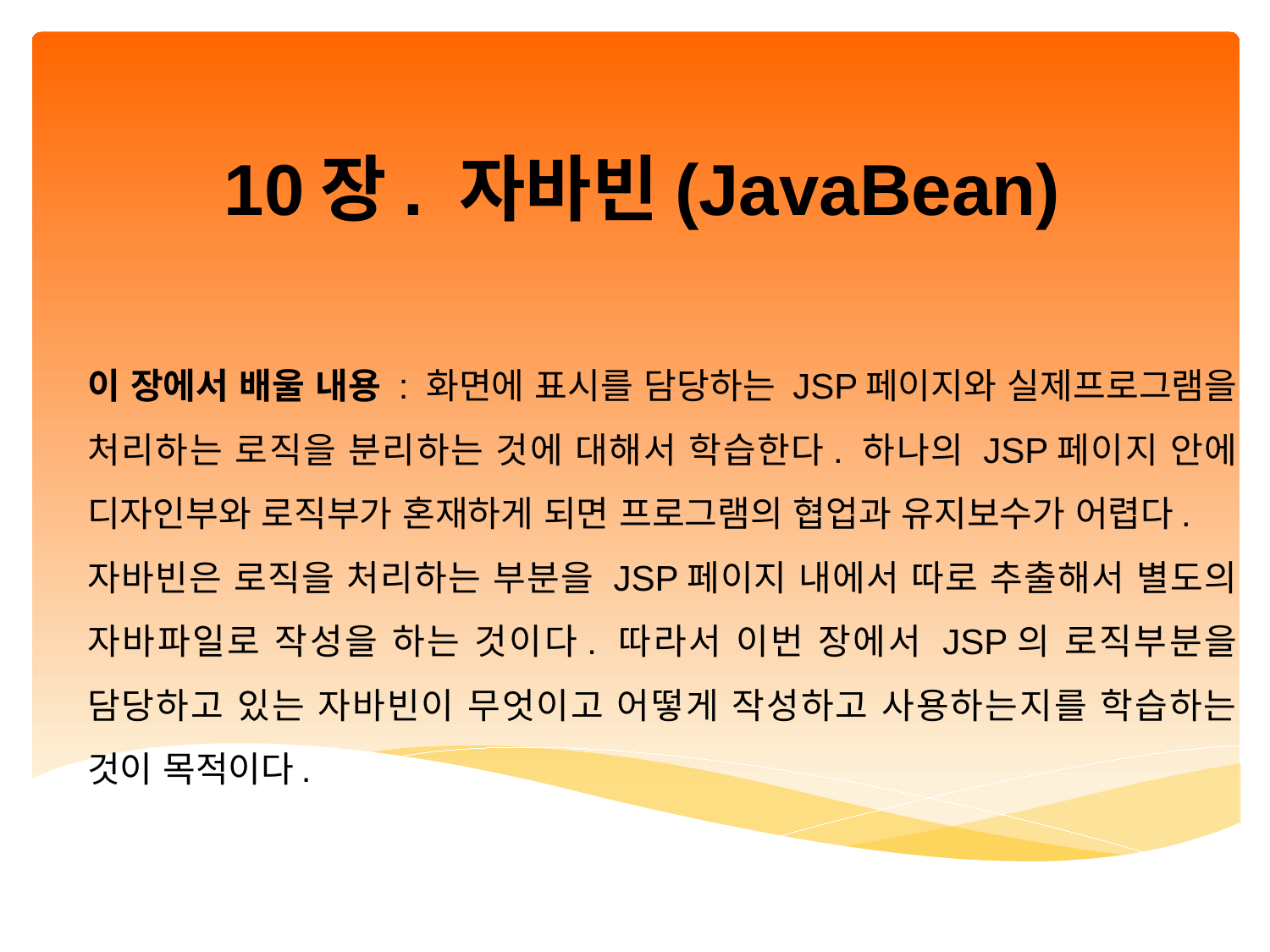

# 10장. 자바빈(JavaBean)
이 장에서 배울 내용 : 화면에 표시를 담당하는 JSP페이지와 실제프로그램을 처리하는 로직을 분리하는 것에 대해서 학습한다. 하나의 JSP페이지 안에 디자인부와 로직부가 혼재하게 되면 프로그램의 협업과 유지보수가 어렵다.
자바빈은 로직을 처리하는 부분을 JSP페이지 내에서 따로 추출해서 별도의 자바파일로 작성을 하는 것이다. 따라서 이번 장에서 JSP의 로직부분을 담당하고 있는 자바빈이 무엇이고 어떻게 작성하고 사용하는지를 학습하는 것이 목적이다.